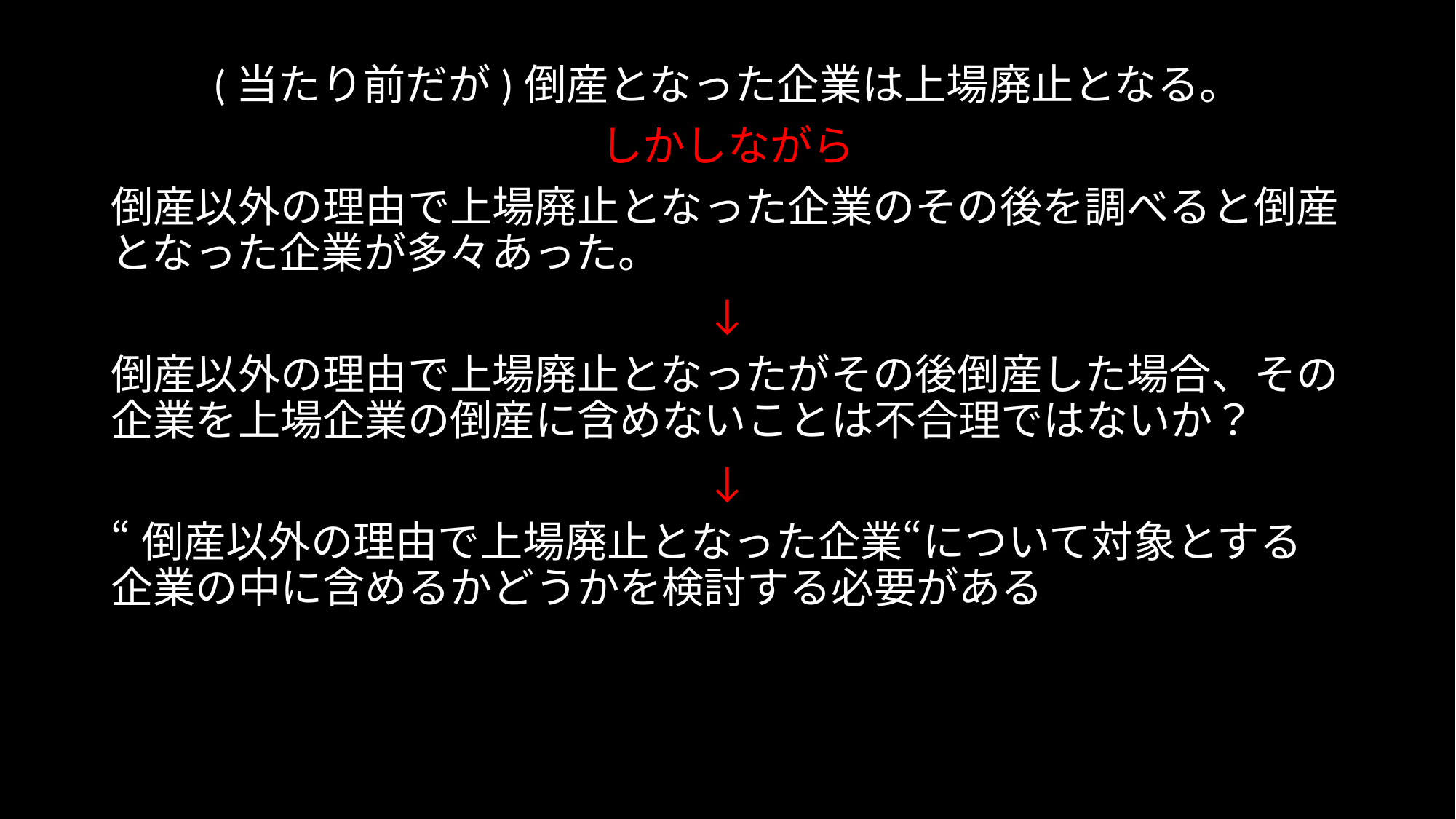

(当たり前だが)倒産となった企業は上場廃止となる。
しかしながら
倒産以外の理由で上場廃止となった企業のその後を調べると倒産となった企業が多々あった。
↓
倒産以外の理由で上場廃止となったがその後倒産した場合、その企業を上場企業の倒産に含めないことは不合理ではないか？
↓
“倒産以外の理由で上場廃止となった企業“について対象とする
企業の中に含めるかどうかを検討する必要がある